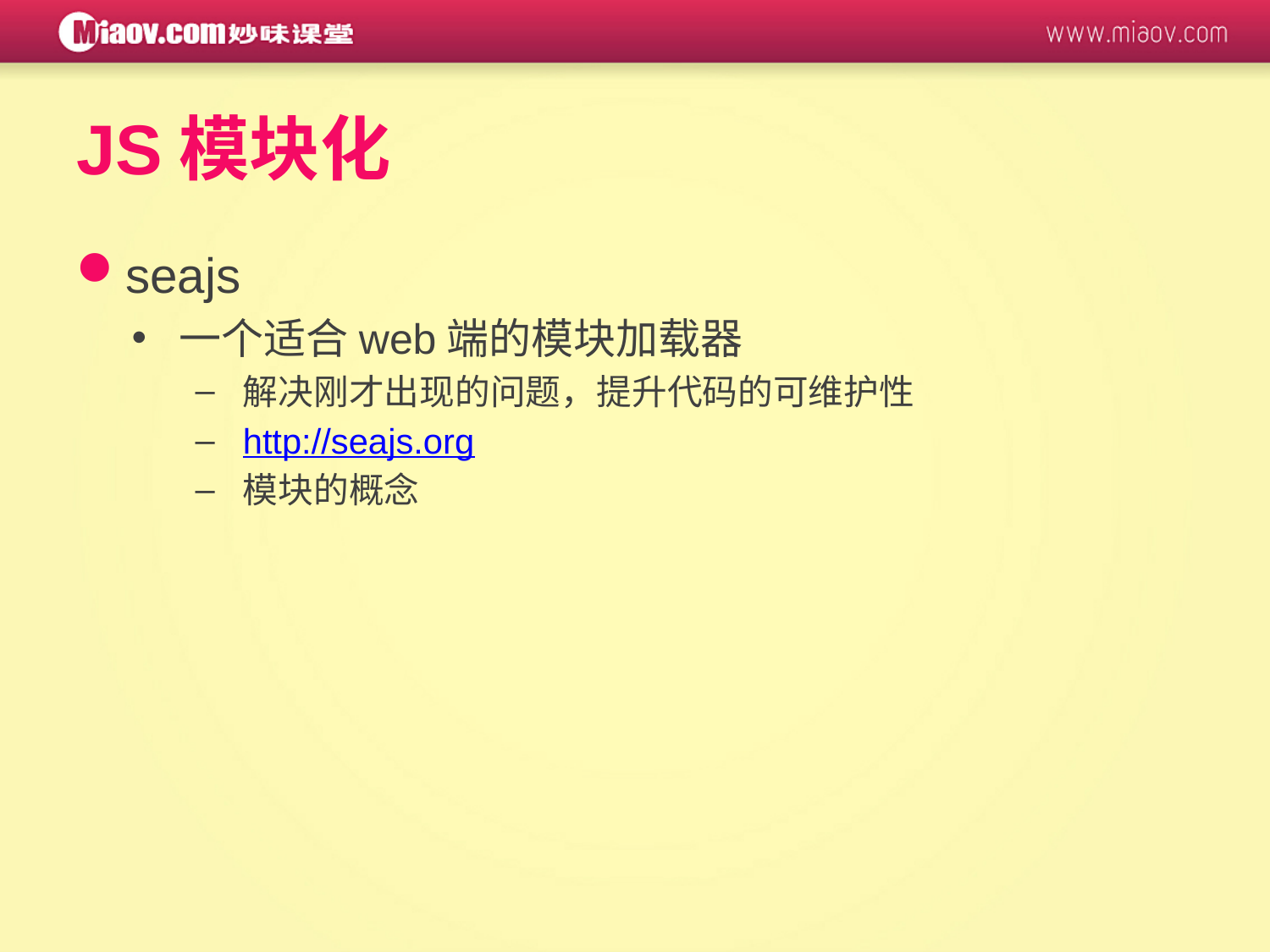

# JS模块化
seajs
一个适合web端的模块加载器
解决刚才出现的问题，提升代码的可维护性
http://seajs.org
模块的概念